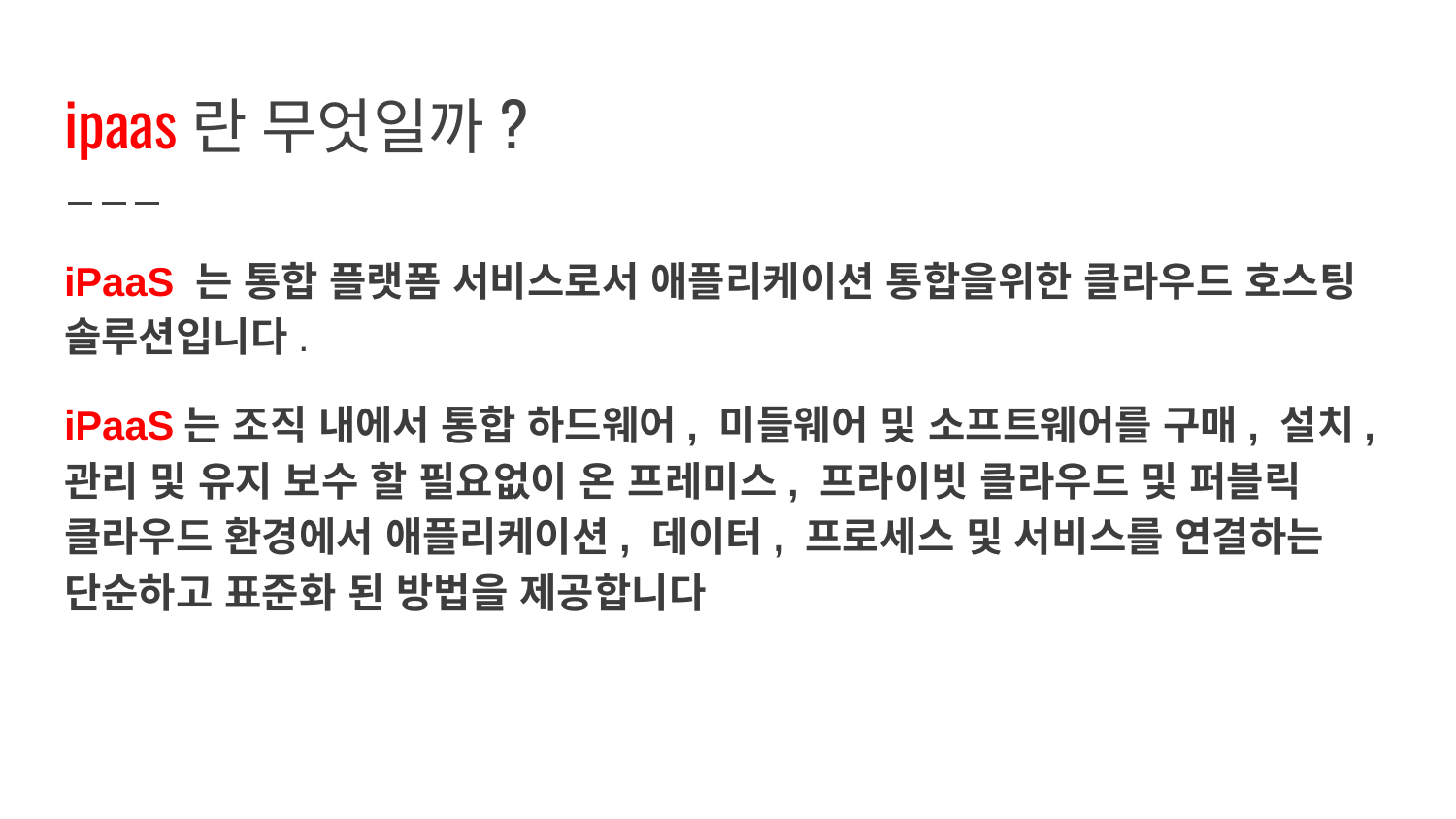

# ipaas란 무엇일까?
iPaaS 는 통합 플랫폼 서비스로서 애플리케이션 통합을위한 클라우드 호스팅 솔루션입니다.
iPaaS는 조직 내에서 통합 하드웨어, 미들웨어 및 소프트웨어를 구매, 설치, 관리 및 유지 보수 할 필요없이 온 프레미스, 프라이빗 클라우드 및 퍼블릭 클라우드 환경에서 애플리케이션, 데이터, 프로세스 및 서비스를 연결하는 단순하고 표준화 된 방법을 제공합니다